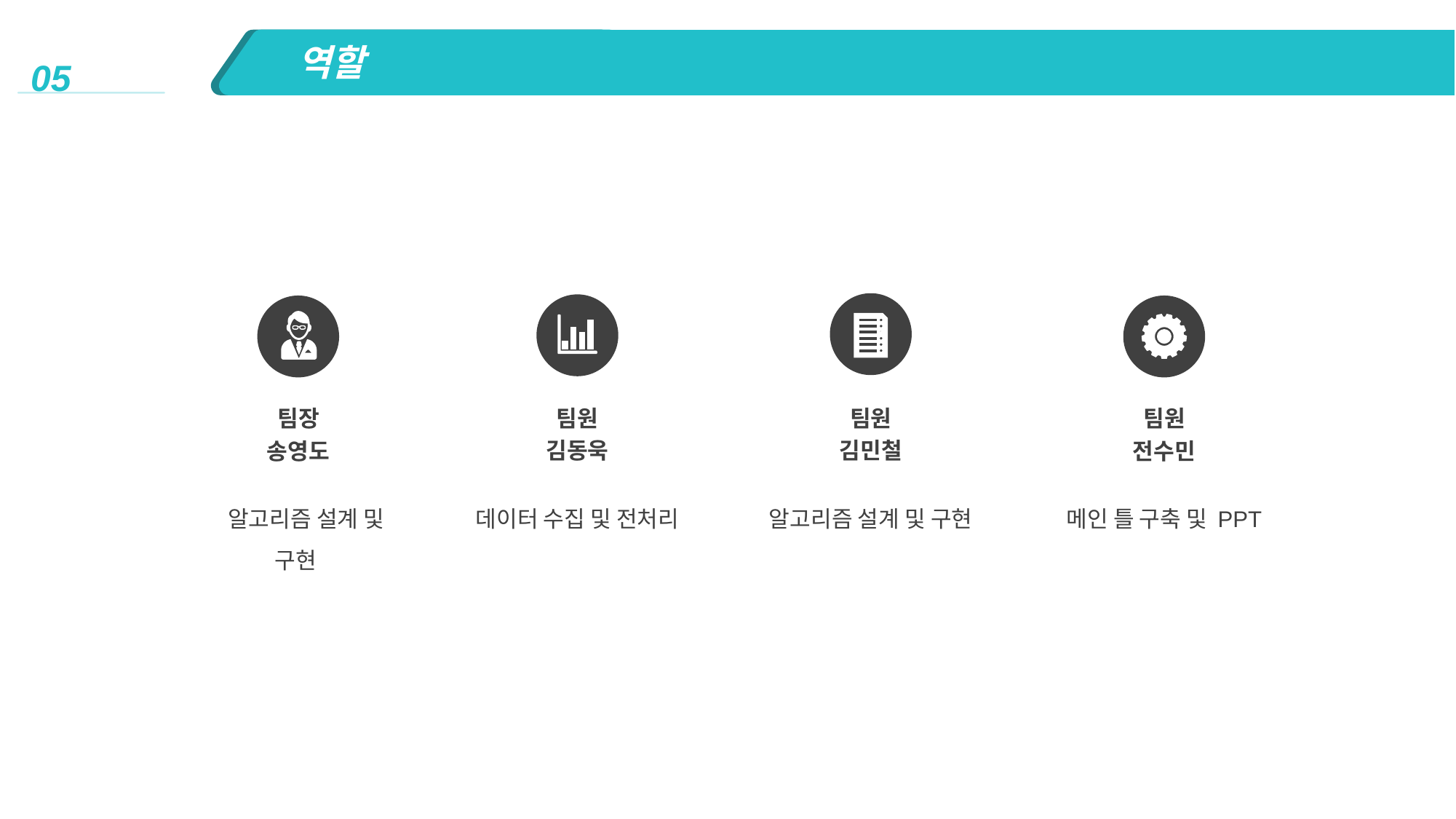

역할

05

팀원
김동욱
팀원
김민철
팀장
송영도
팀원
전수민
  알고리즘 설계 및 구현
데이터 수집 및 전처리
알고리즘 설계 및 구현
메인 틀 구축 및 PPT